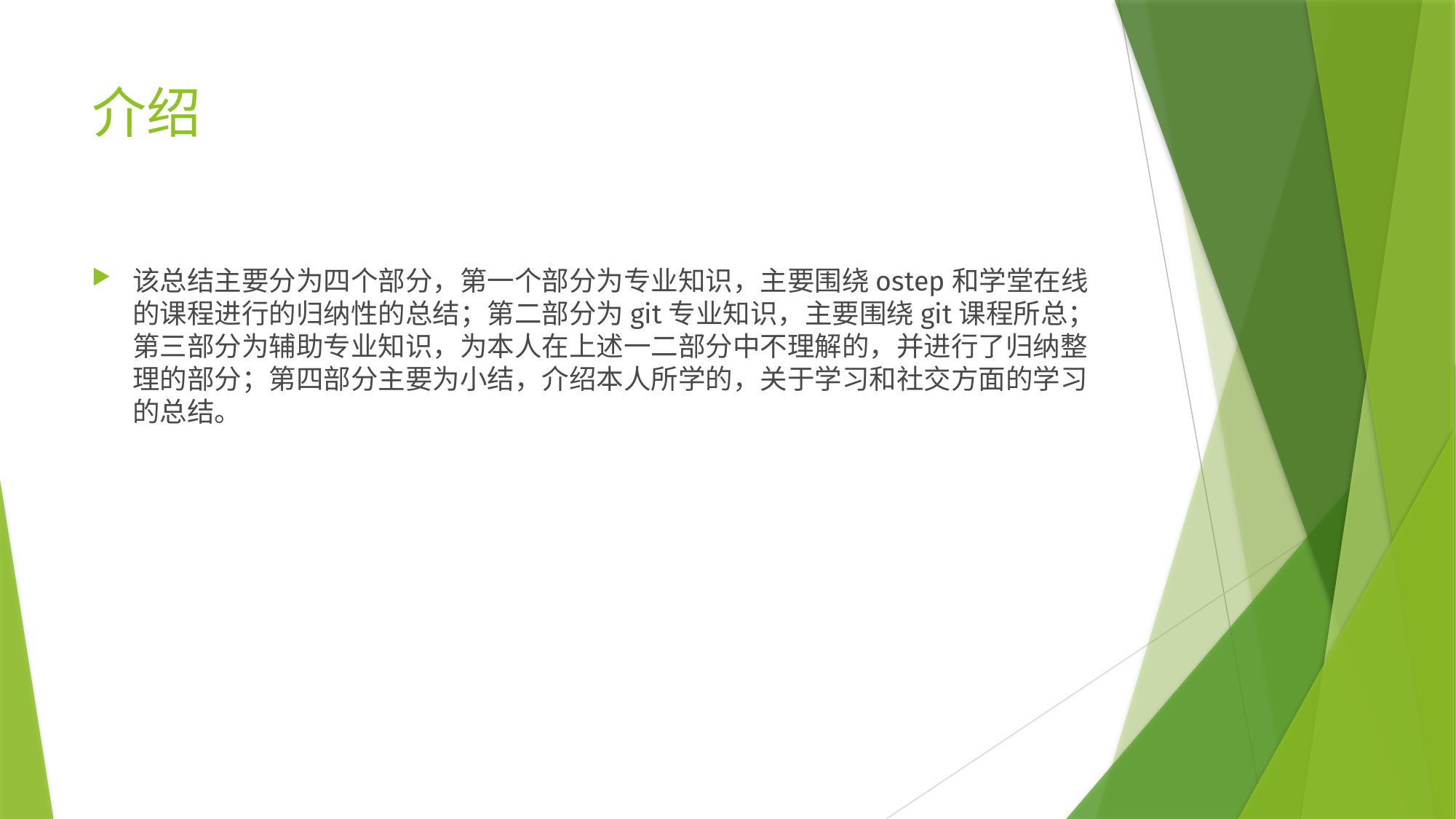

# 介绍
该总结主要分为四个部分，第一个部分为专业知识，主要围绕ostep和学堂在线的课程进行的归纳性的总结；第二部分为git专业知识，主要围绕git课程所总；第三部分为辅助专业知识，为本人在上述一二部分中不理解的，并进行了归纳整理的部分；第四部分主要为小结，介绍本人所学的，关于学习和社交方面的学习的总结。